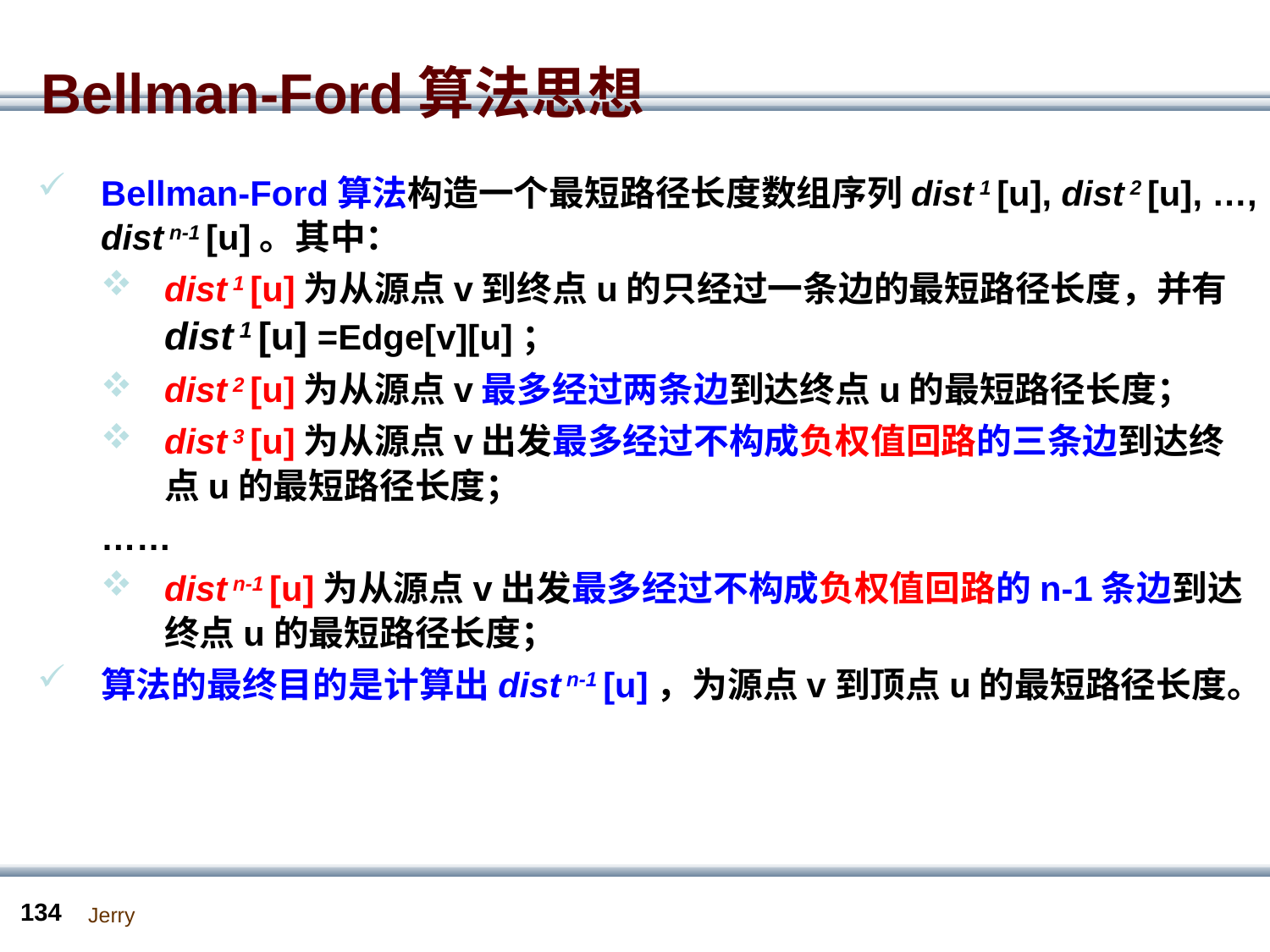

# Bellman-Ford算法思想
Bellman-Ford算法构造一个最短路径长度数组序列dist 1 [u], dist 2 [u], …, dist n-1 [u]。其中：
dist 1 [u]为从源点v到终点u的只经过一条边的最短路径长度，并有dist 1 [u] =Edge[v][u]；
dist 2 [u]为从源点v最多经过两条边到达终点u的最短路径长度；
dist 3 [u]为从源点v出发最多经过不构成负权值回路的三条边到达终点u的最短路径长度；
……
dist n-1 [u]为从源点v出发最多经过不构成负权值回路的n-1条边到达终点u的最短路径长度；
算法的最终目的是计算出dist n-1 [u]，为源点v到顶点u的最短路径长度。